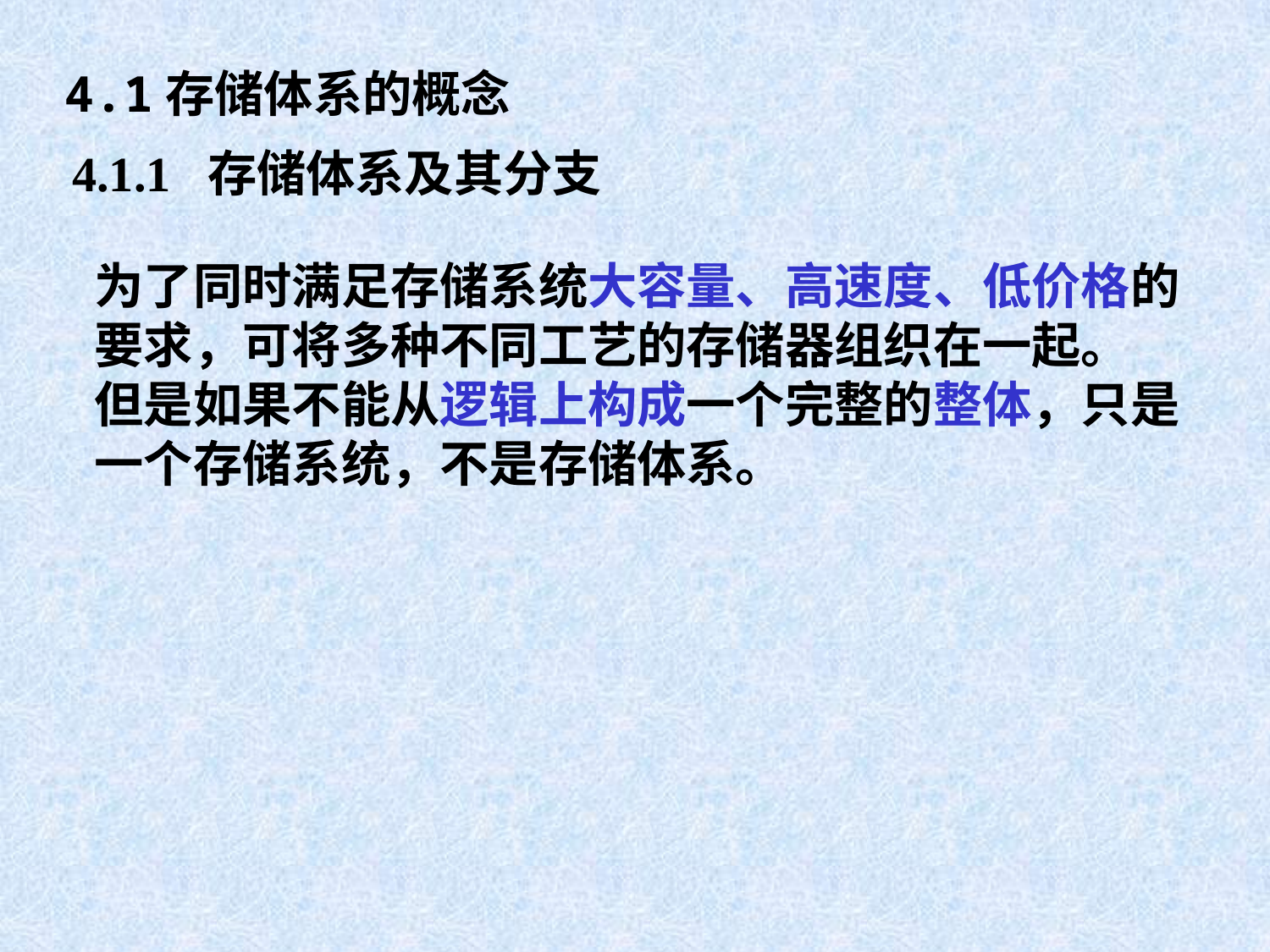

4.1存储体系的概念
4.1.1  存储体系及其分支
为了同时满足存储系统大容量、高速度、低价格的要求，可将多种不同工艺的存储器组织在一起。
但是如果不能从逻辑上构成一个完整的整体，只是一个存储系统，不是存储体系。